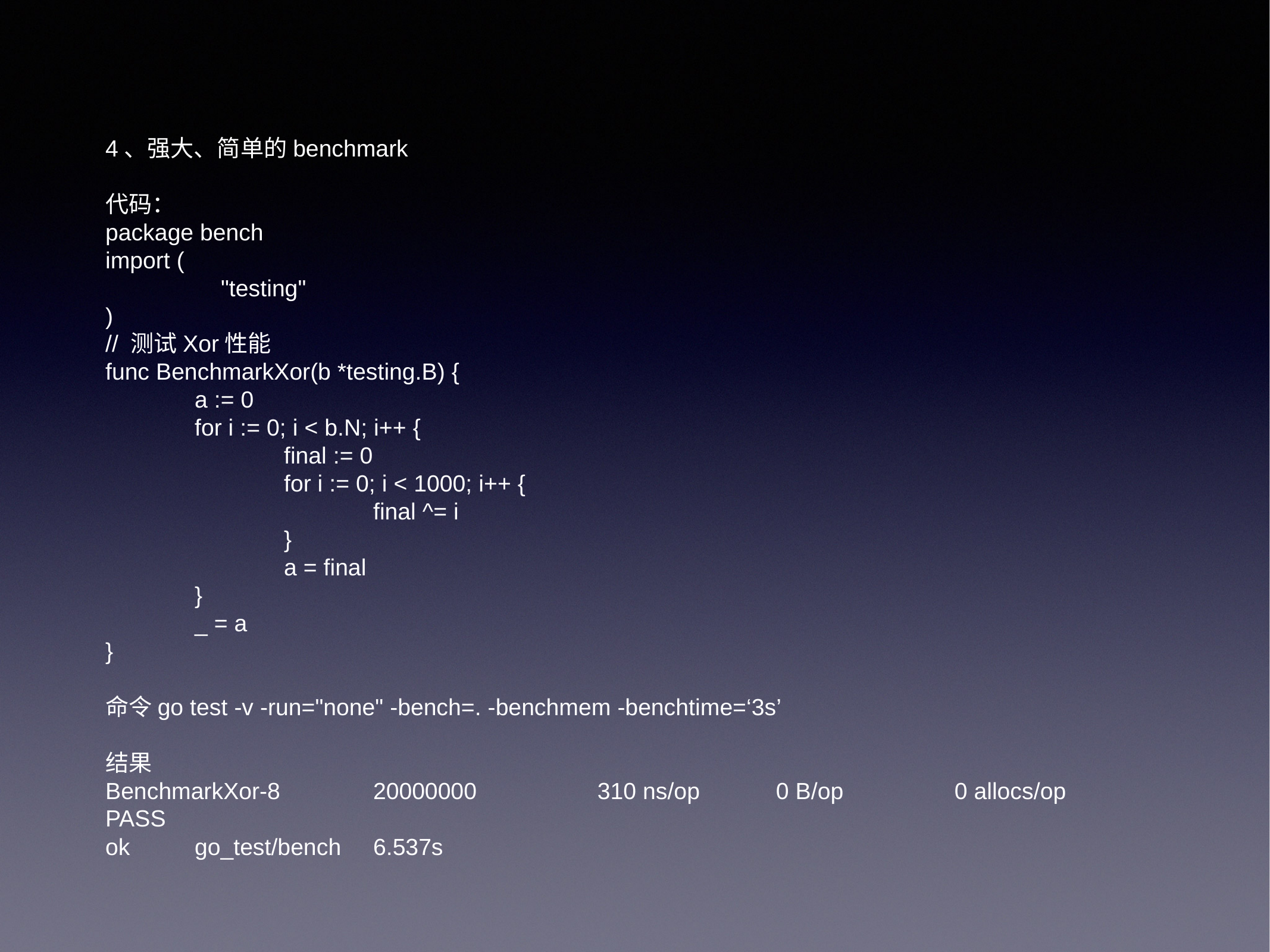

4、强大、简单的benchmark

代码：
package bench
import (
	    "testing"
)
// 测试Xor性能
func BenchmarkXor(b *testing.B) {
	a := 0
	for i := 0; i < b.N; i++ {
		final := 0
		for i := 0; i < 1000; i++ {
			final ^= i
		}
		a = final
	}
	_ = a
}

命令go test -v -run="none" -bench=. -benchmem -benchtime=‘3s’

结果
BenchmarkXor-8   	20000000	       310 ns/op	       0 B/op	       0 allocs/op
PASS
ok  	go_test/bench	6.537s